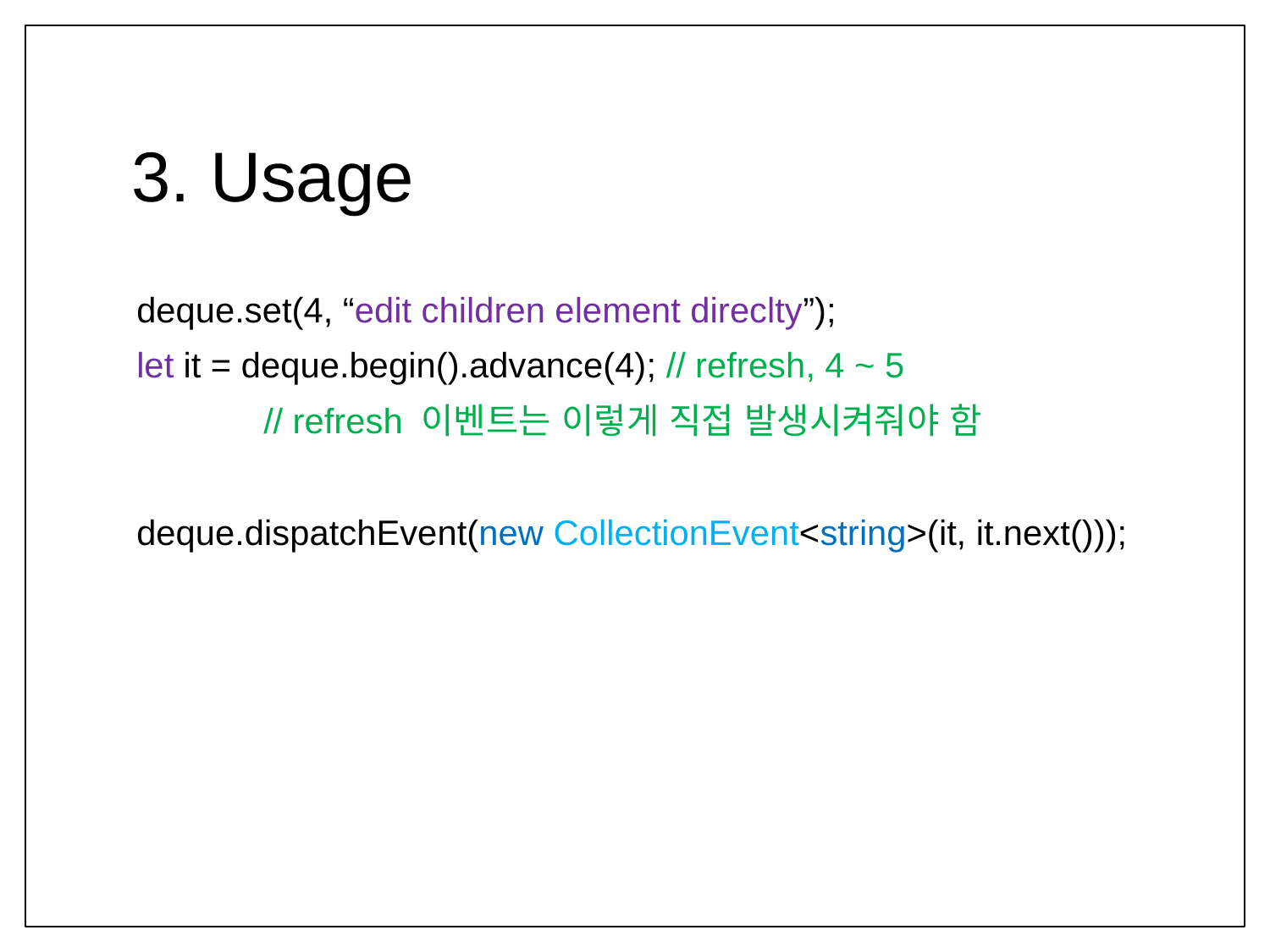

# 3. Usage
deque.set(4, “edit children element direclty”);
let it = deque.begin().advance(4); // refresh, 4 ~ 5
	// refresh 이벤트는 이렇게 직접 발생시켜줘야 함

deque.dispatchEvent(new CollectionEvent<string>(it, it.next()));